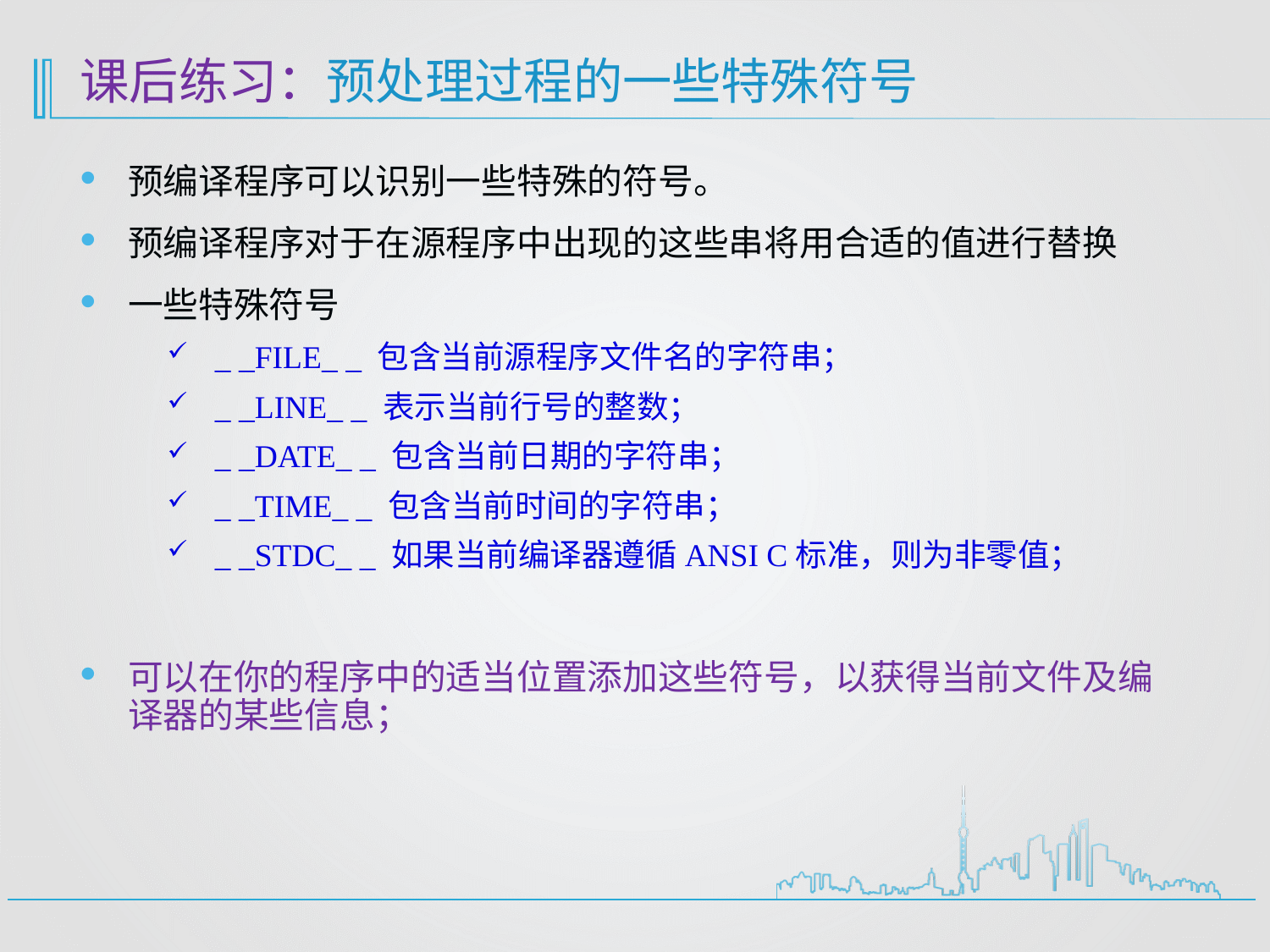

# 课后练习：预处理过程的一些特殊符号
预编译程序可以识别一些特殊的符号。
预编译程序对于在源程序中出现的这些串将用合适的值进行替换
一些特殊符号
_ _FILE_ _ 包含当前源程序文件名的字符串；
_ _LINE_ _ 表示当前行号的整数；
_ _DATE_ _ 包含当前日期的字符串；
_ _TIME_ _ 包含当前时间的字符串；
_ _STDC_ _ 如果当前编译器遵循ANSI C标准，则为非零值；

可以在你的程序中的适当位置添加这些符号，以获得当前文件及编译器的某些信息；